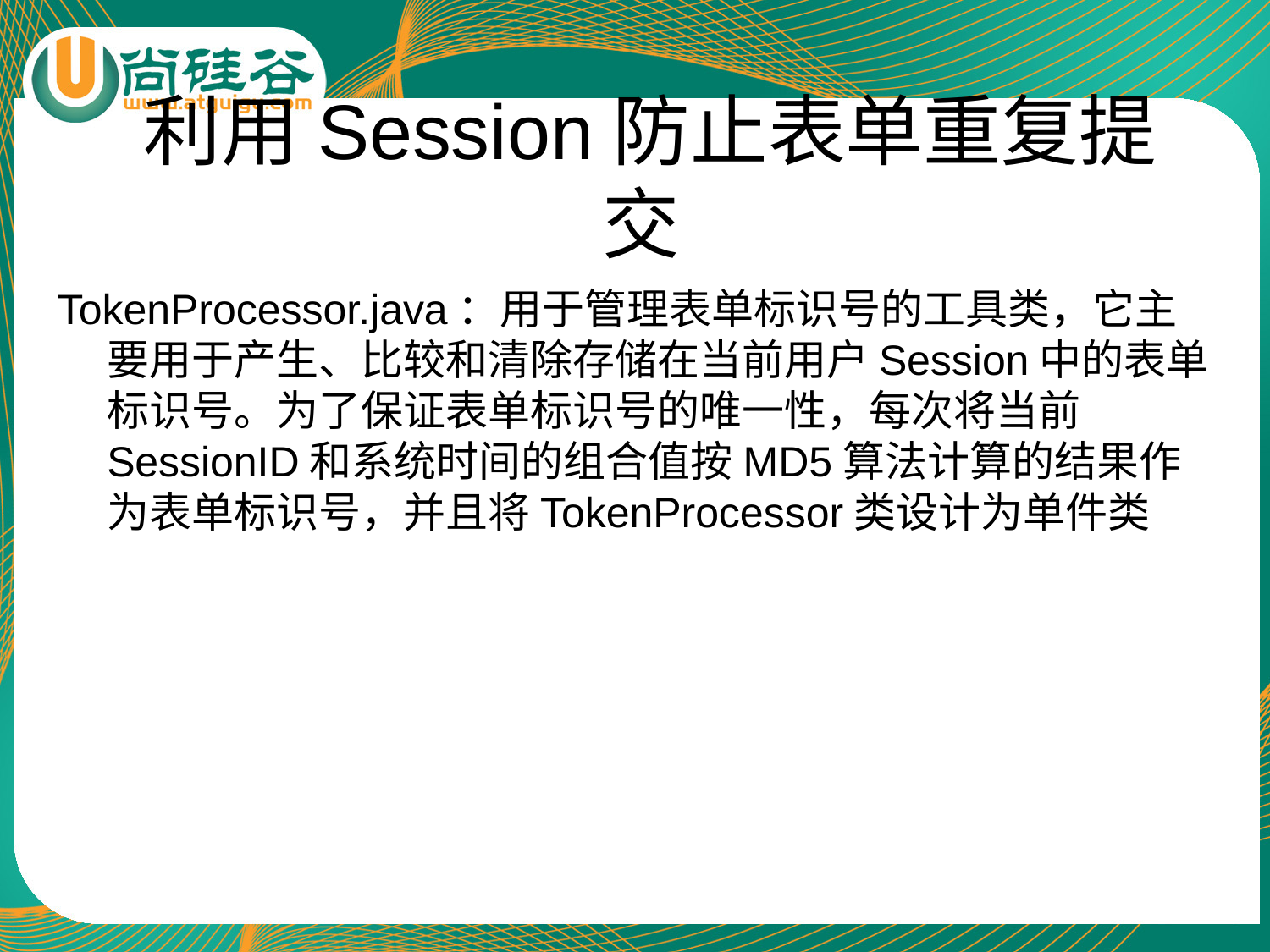

# 利用Session防止表单重复提交
TokenProcessor.java：用于管理表单标识号的工具类，它主要用于产生、比较和清除存储在当前用户Session中的表单标识号。为了保证表单标识号的唯一性，每次将当前SessionID和系统时间的组合值按MD5算法计算的结果作为表单标识号，并且将TokenProcessor类设计为单件类